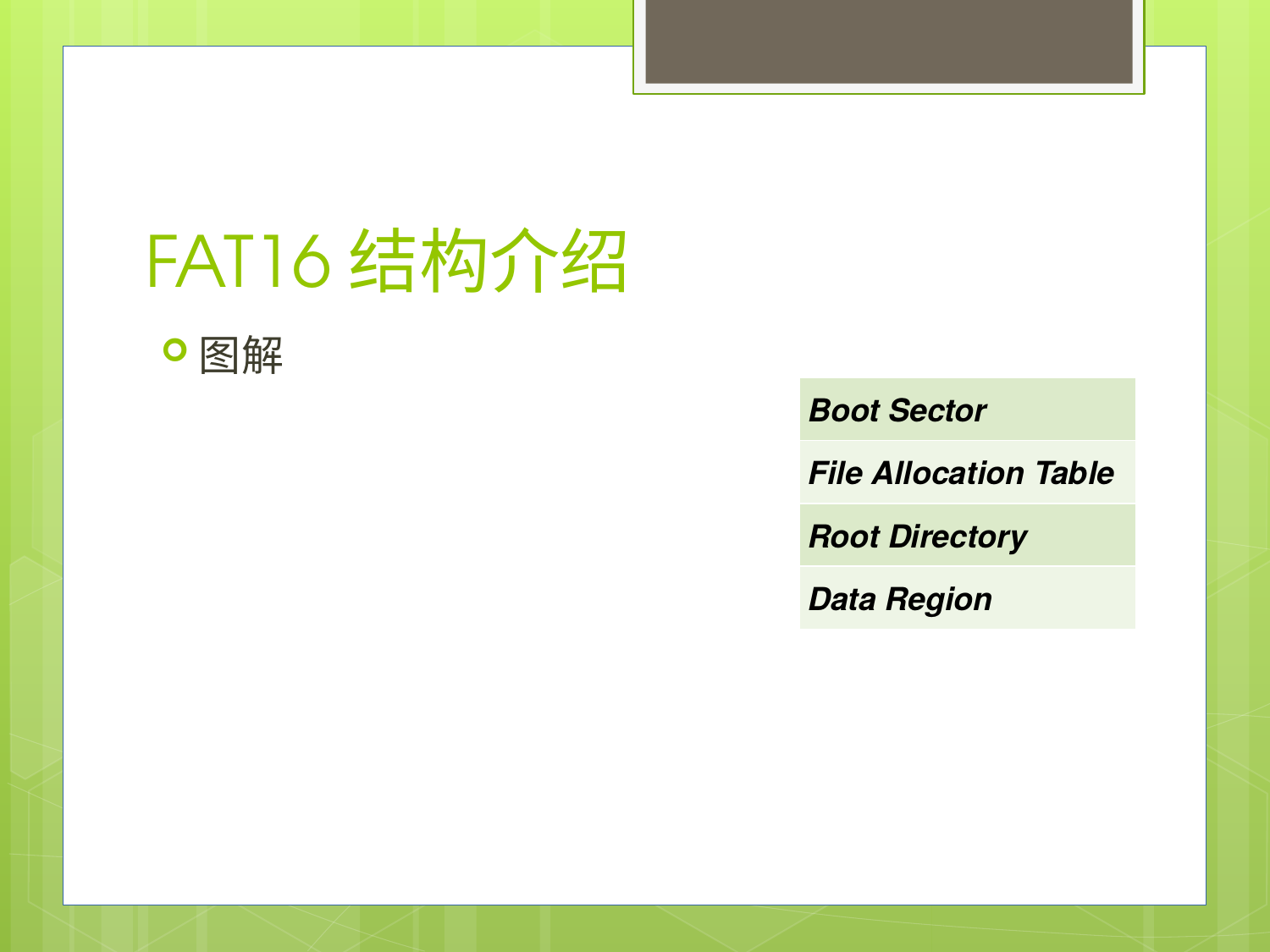

# FAT16结构介绍
图解
| Boot Sector |
| --- |
| File Allocation Table |
| Root Directory |
| Data Region |